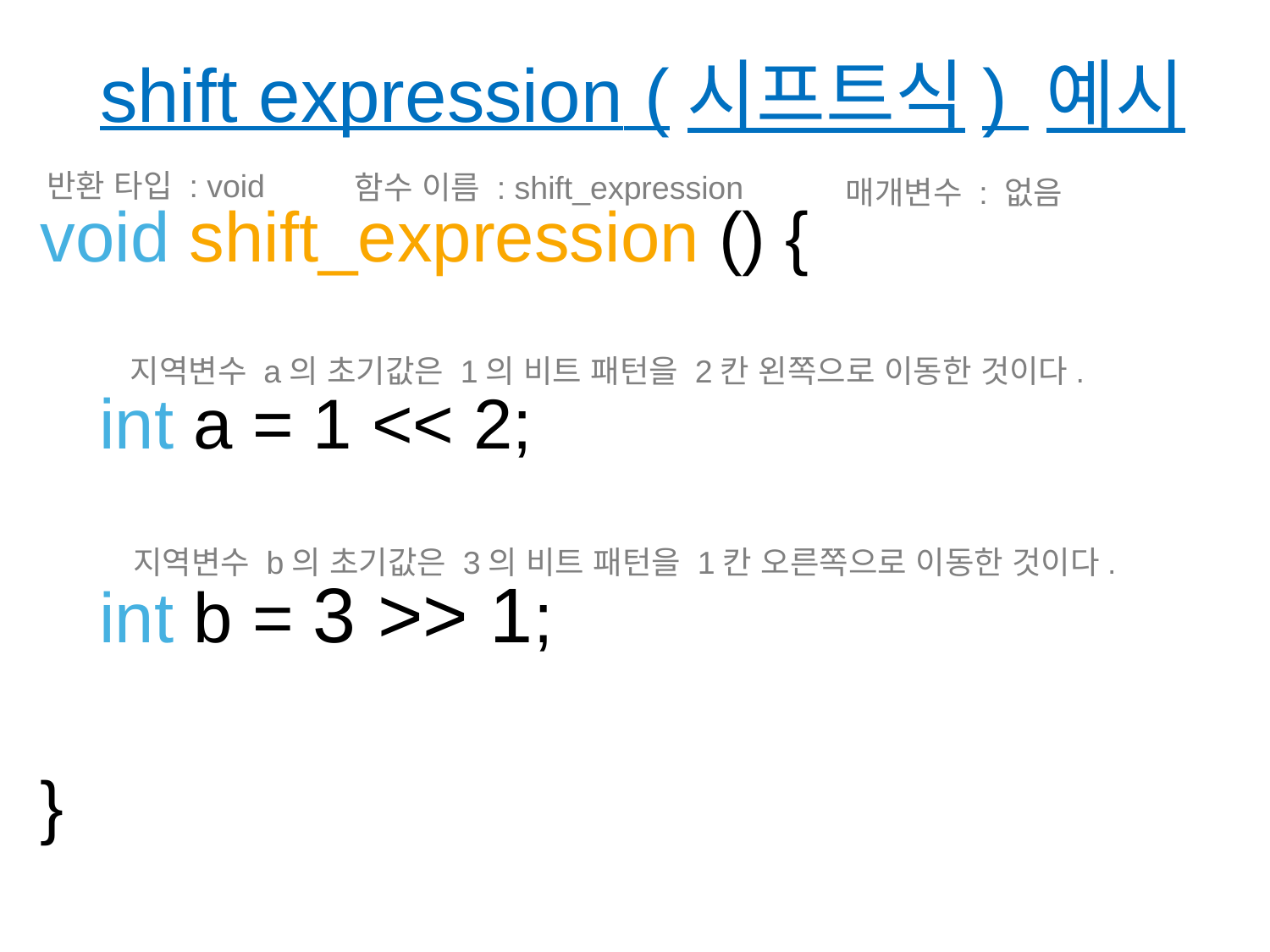

# shift expression (시프트식) 예시
반환 타입 : void
함수 이름 : shift_expression
매개변수 : 없음
void shift_expression () {

   int a = 1 << 2;

   int b = 3 >> 1;

}
지역변수 a의 초기값은 1의 비트 패턴을 2칸 왼쪽으로 이동한 것이다.
지역변수 b의 초기값은 3의 비트 패턴을 1칸 오른쪽으로 이동한 것이다.